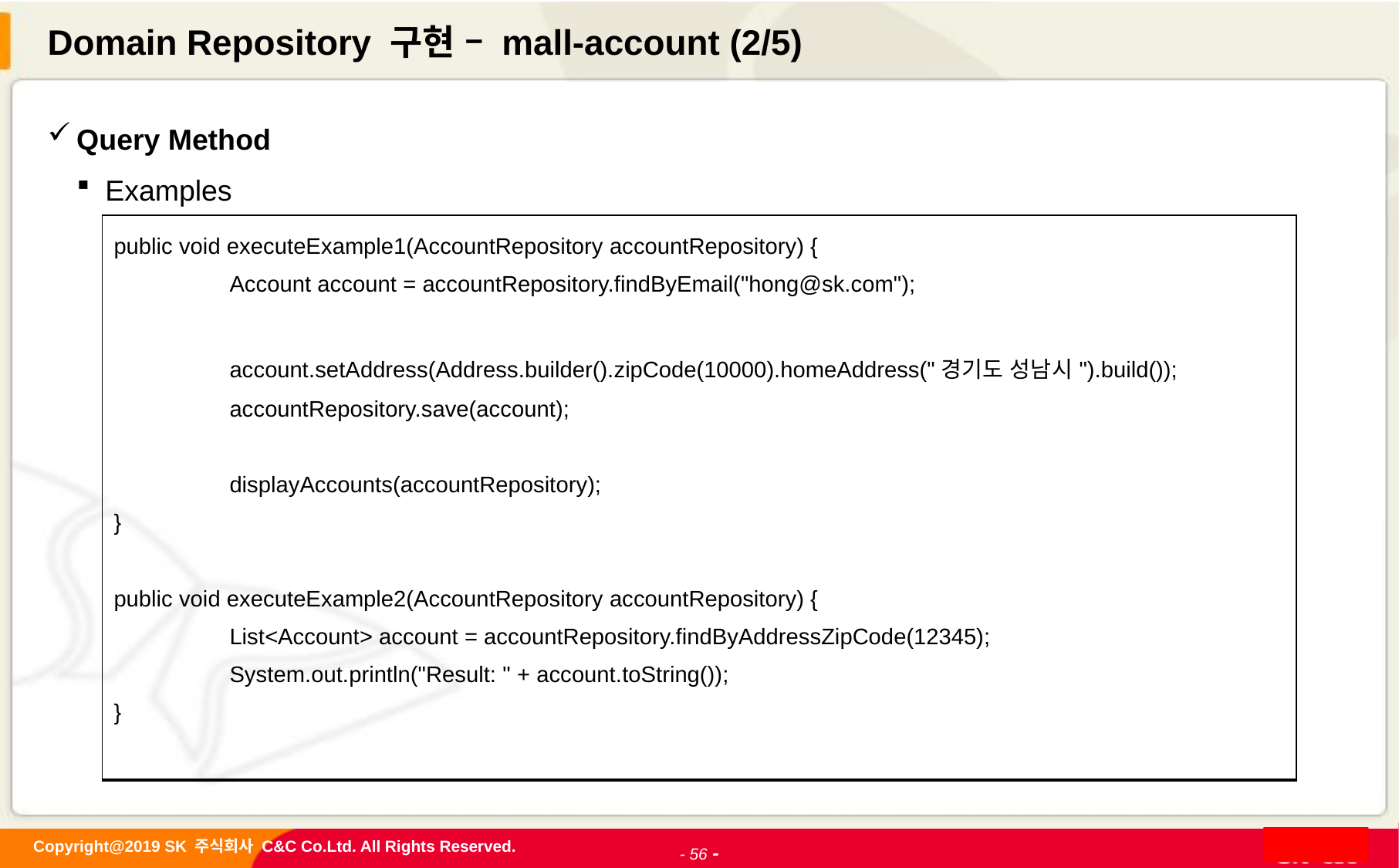

# Domain Repository 구현 – mall-account (2/5)
Query Method
Examples

| public void executeExample1(AccountRepository accountRepository) { Account account = accountRepository.findByEmail("hong@sk.com"); account.setAddress(Address.builder().zipCode(10000).homeAddress("경기도 성남시").build()); accountRepository.save(account); displayAccounts(accountRepository); } public void executeExample2(AccountRepository accountRepository) { List<Account> account = accountRepository.findByAddressZipCode(12345); System.out.println("Result: " + account.toString()); } |
| --- |